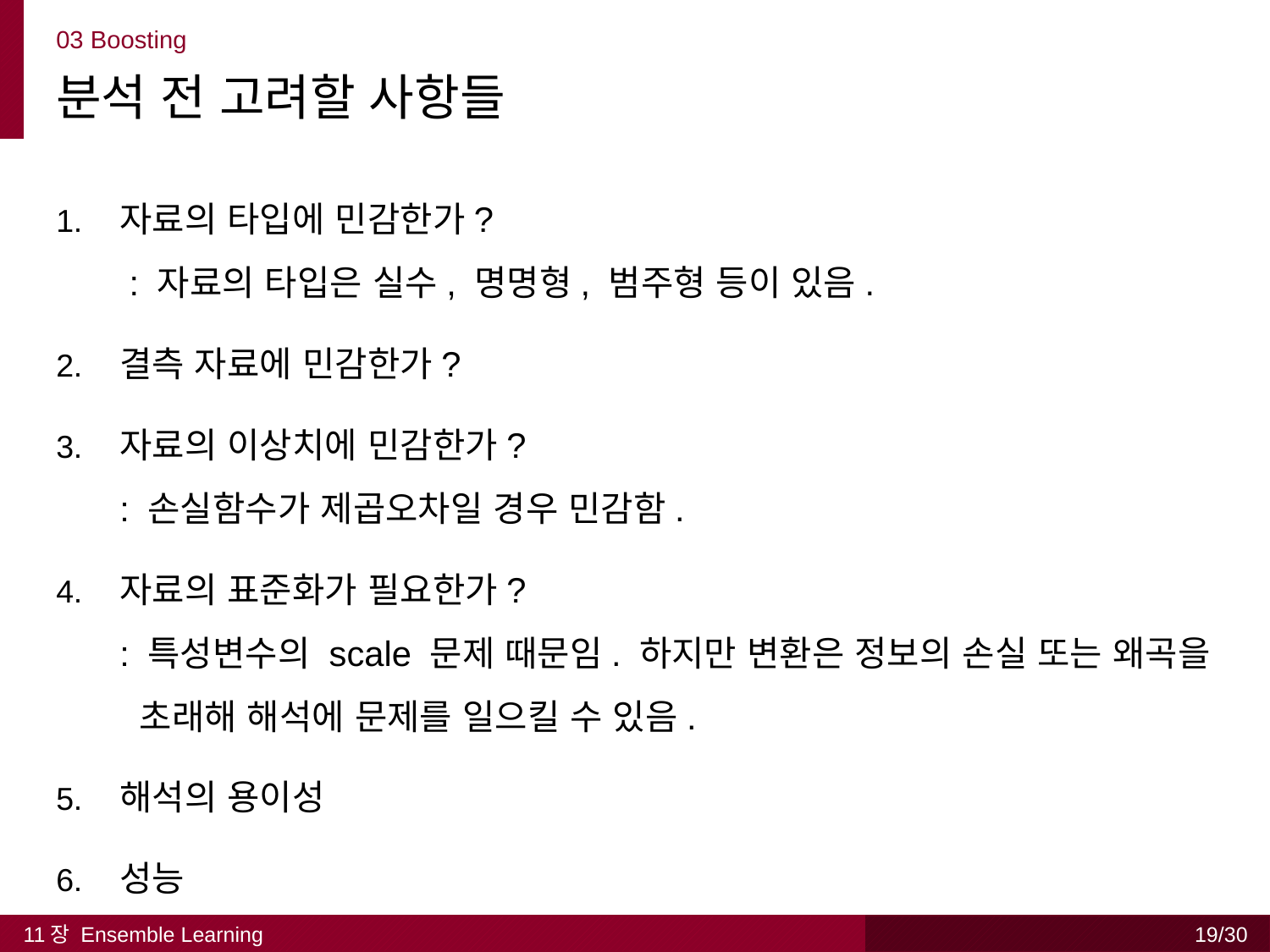

03 Boosting
분석 전 고려할 사항들
자료의 타입에 민감한가?
 : 자료의 타입은 실수, 명명형, 범주형 등이 있음.
결측 자료에 민감한가?
자료의 이상치에 민감한가?
: 손실함수가 제곱오차일 경우 민감함.
자료의 표준화가 필요한가?
: 특성변수의 scale 문제 때문임. 하지만 변환은 정보의 손실 또는 왜곡을
  초래해 해석에 문제를 일으킬 수 있음.
해석의 용이성
성능
11장 Ensemble Learning
19/30